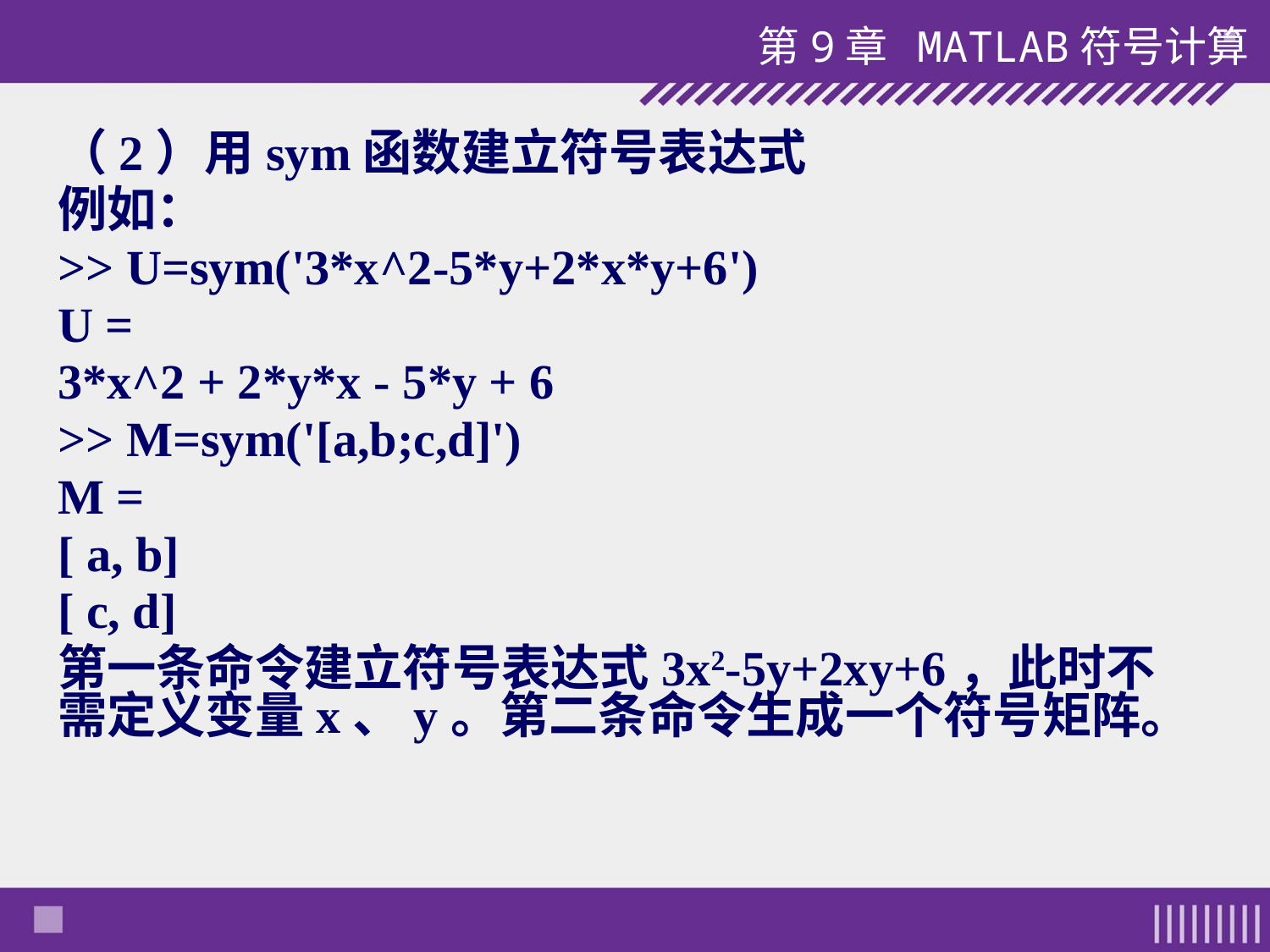

第9章  MATLAB符号计算
（2）用sym函数建立符号表达式
例如：
>> U=sym('3*x^2-5*y+2*x*y+6')
U =
3*x^2 + 2*y*x - 5*y + 6
>> M=sym('[a,b;c,d]')
M =
[ a, b]
[ c, d]
第一条命令建立符号表达式3x2-5y+2xy+6，此时不需定义变量x、y。第二条命令生成一个符号矩阵。